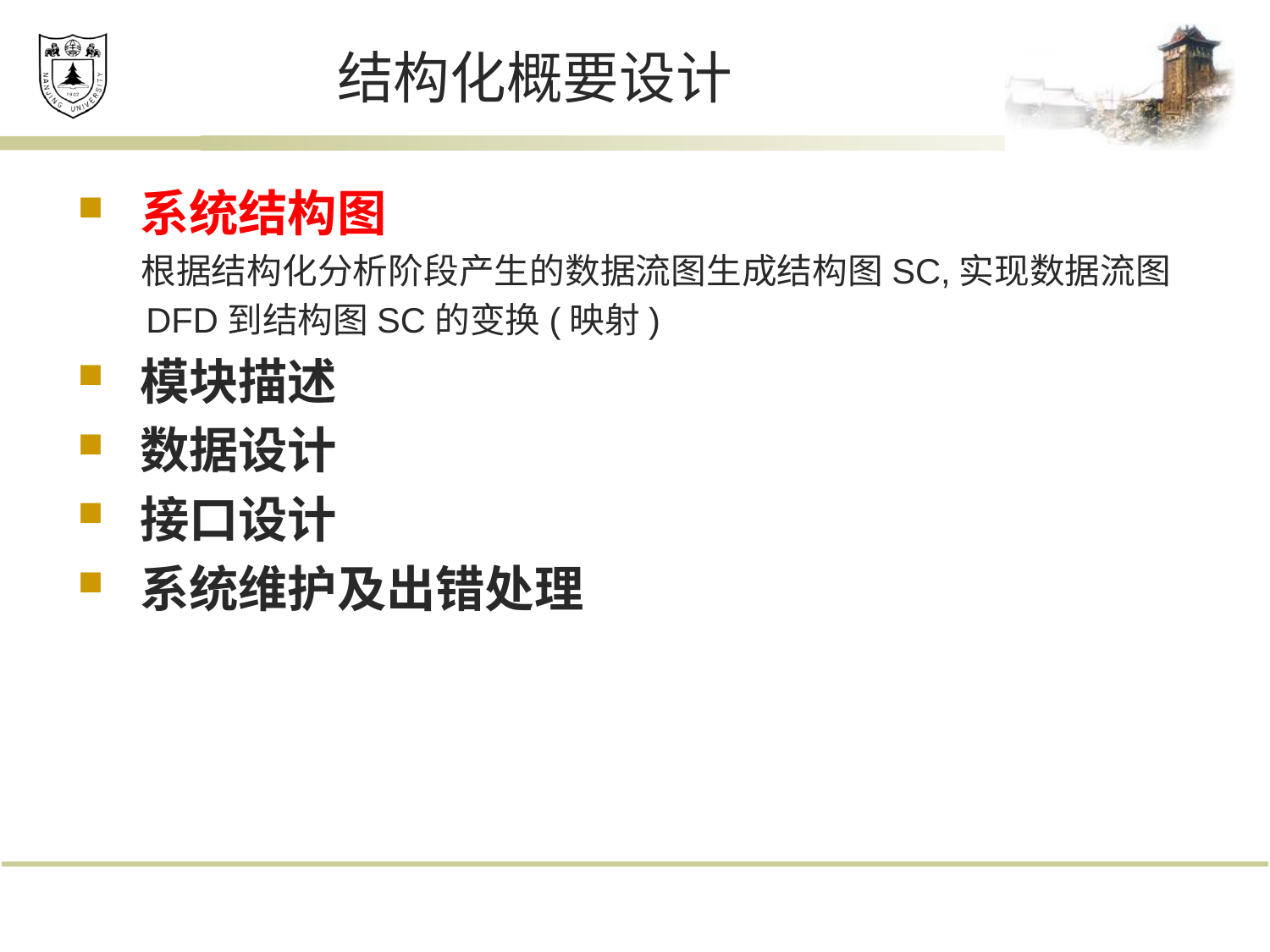

# 结构化概要设计
系统结构图
       根据结构化分析阶段产生的数据流图生成结构图SC,实现数据流图
       DFD到结构图SC的变换(映射)
模块描述
数据设计
接口设计
系统维护及出错处理